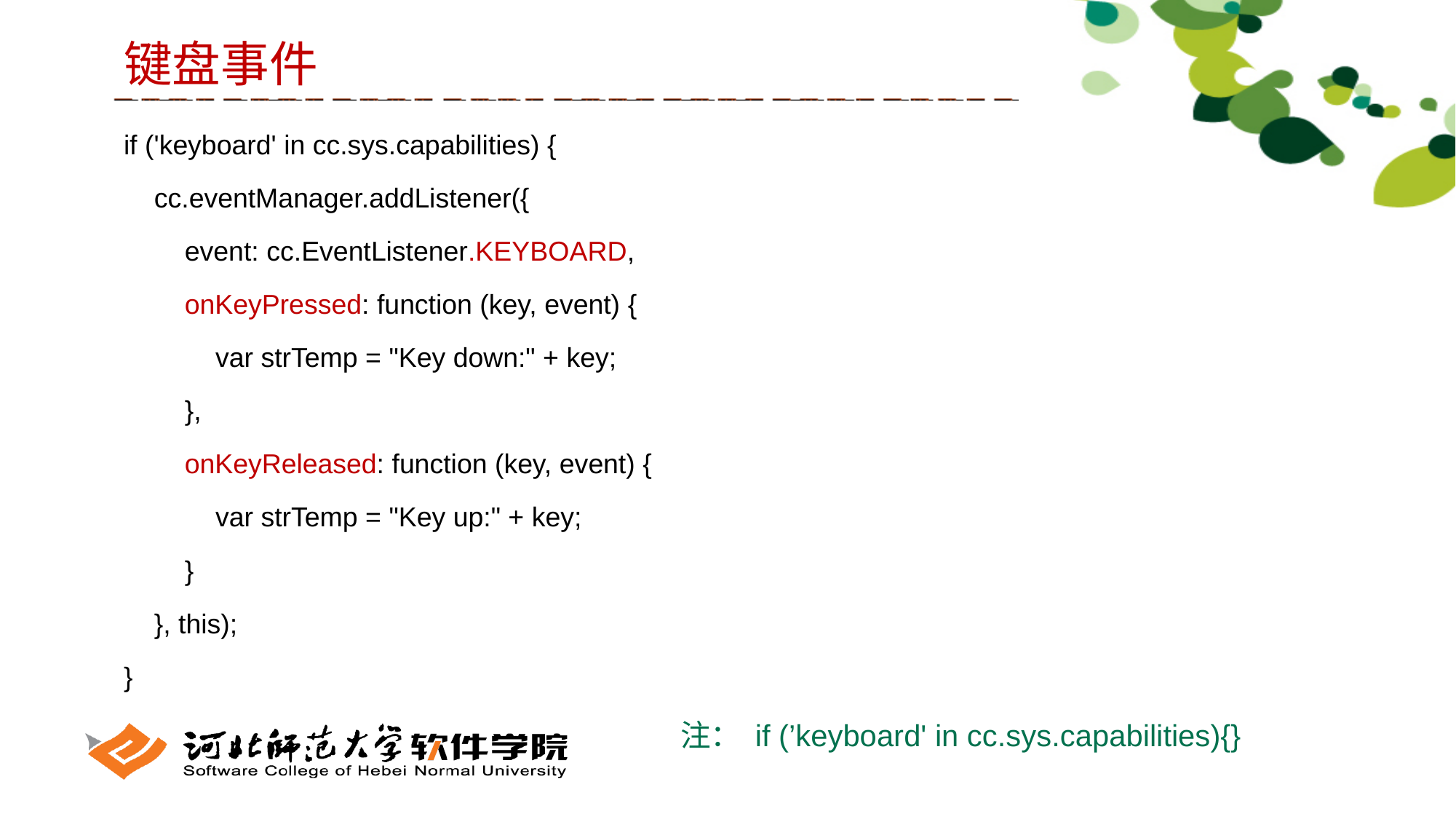

键盘事件

if ('keyboard' in cc.sys.capabilities) {
    cc.eventManager.addListener({
        event: cc.EventListener.KEYBOARD,
        onKeyPressed: function (key, event) {
            var strTemp = "Key down:" + key;
        },
        onKeyReleased: function (key, event) {
            var strTemp = "Key up:" + key;
        }
    }, this);
}
注： if (’keyboard' in cc.sys.capabilities){}